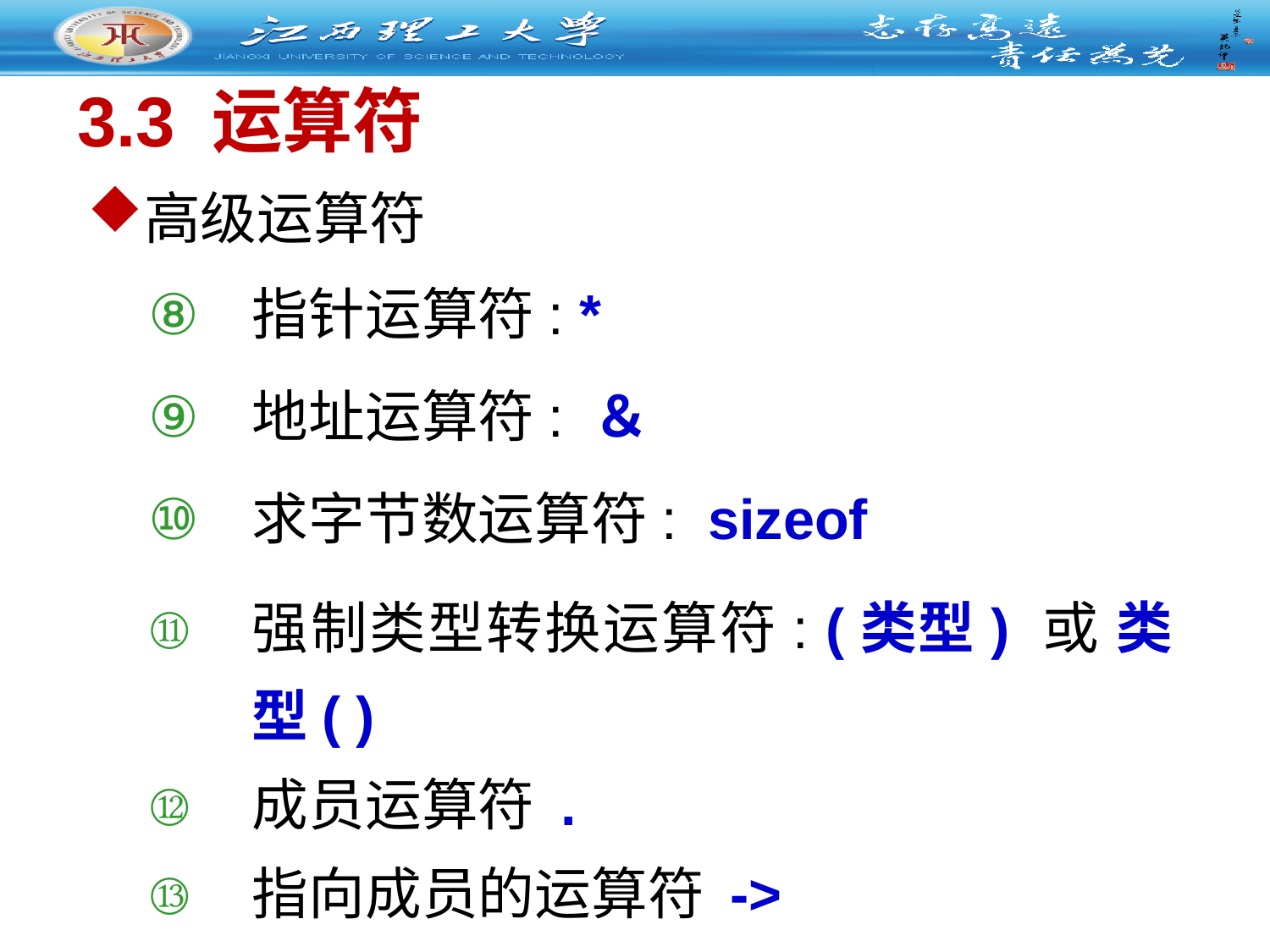

# 3.3 运算符
高级运算符
指针运算符: *
地址运算符: ＆
求字节数运算符:  sizeof
强制类型转换运算符: (类型) 或 类型( )
成员运算符 .
指向成员的运算符 ->
下标运算符 ［ ］